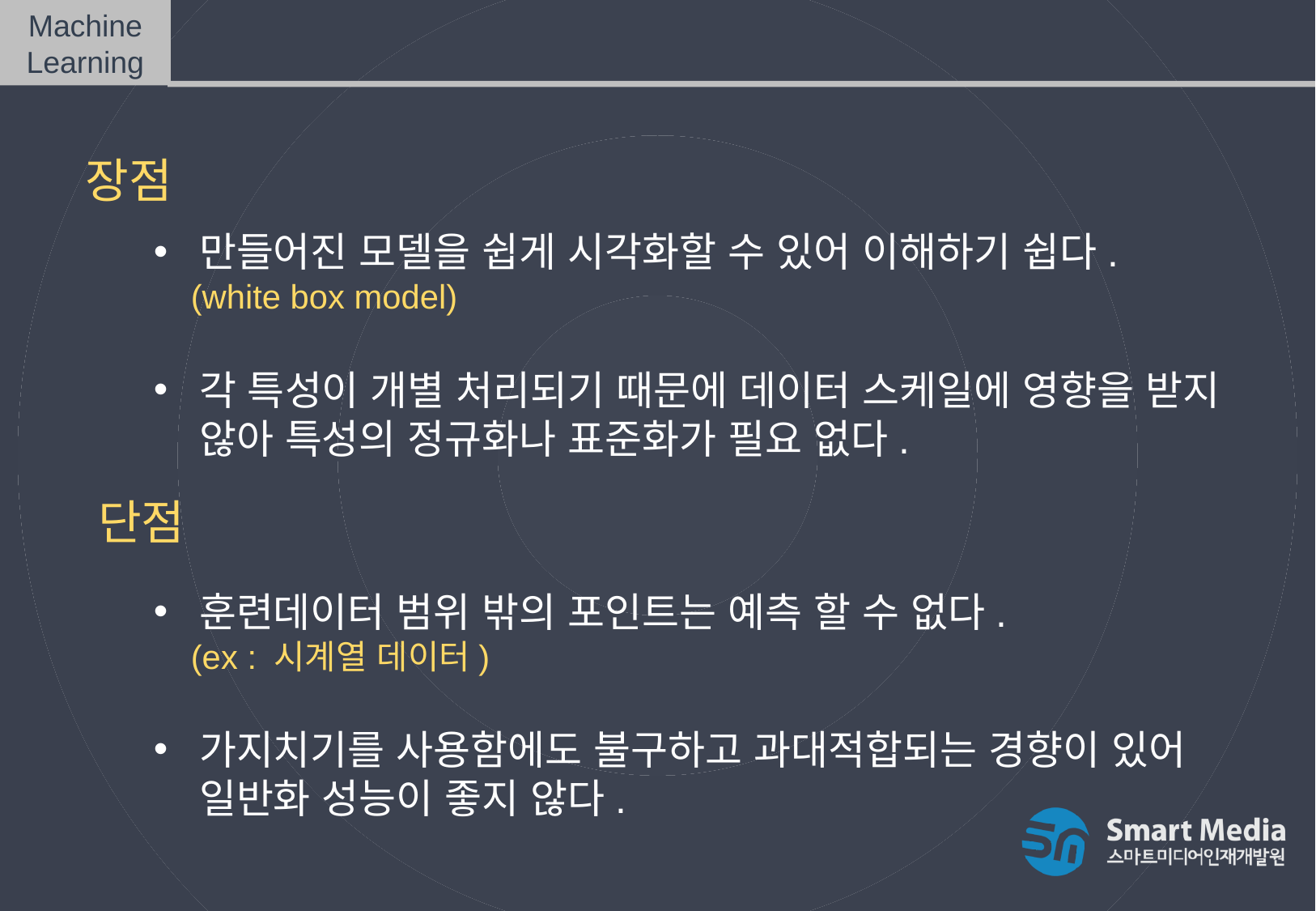

Machine Learning
Decision Tree

장점
만들어진 모델을 쉽게 시각화할 수 있어 이해하기 쉽다.
    (white box model)

각 특성이 개별 처리되기 때문에 데이터 스케일에 영향을 받지 않아 특성의 정규화나 표준화가 필요 없다.
단점
훈련데이터 범위 밖의 포인트는 예측 할 수 없다.
    (ex : 시계열 데이터)

가지치기를 사용함에도 불구하고 과대적합되는 경향이 있어 일반화 성능이 좋지 않다.